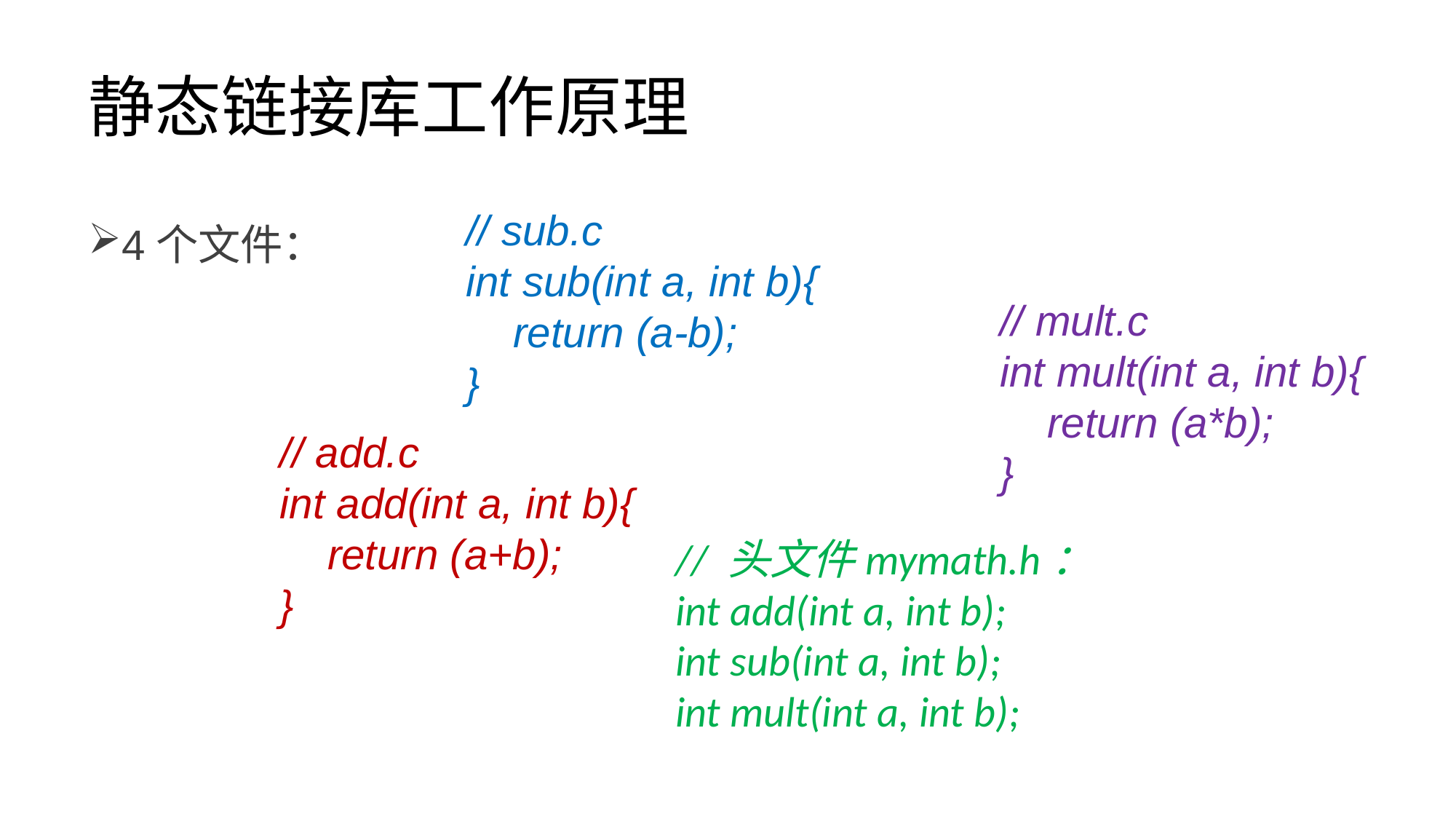

# 静态链接库工作原理
// sub.c
int sub(int a, int b){
    return (a-b);
}
4个文件：
// mult.c
int mult(int a, int b){
    return (a*b);
}
// add.c
int add(int a, int b){
    return (a+b);
}
// 头文件mymath.h：
int add(int a, int b);
int sub(int a, int b);
int mult(int a, int b);